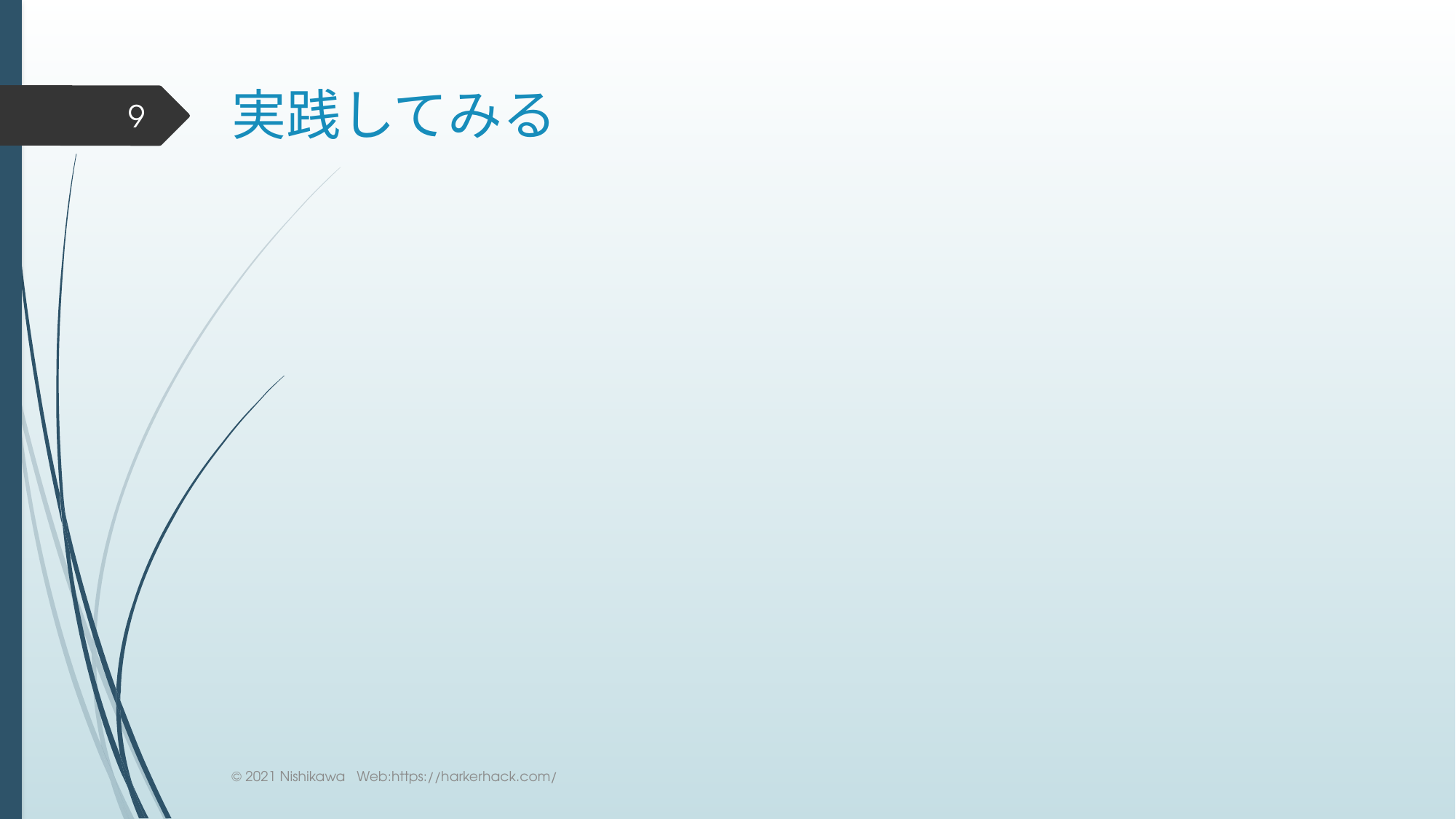

# 実践してみる
9

© 2021 Nishikawa   Web:https://harkerhack.com/